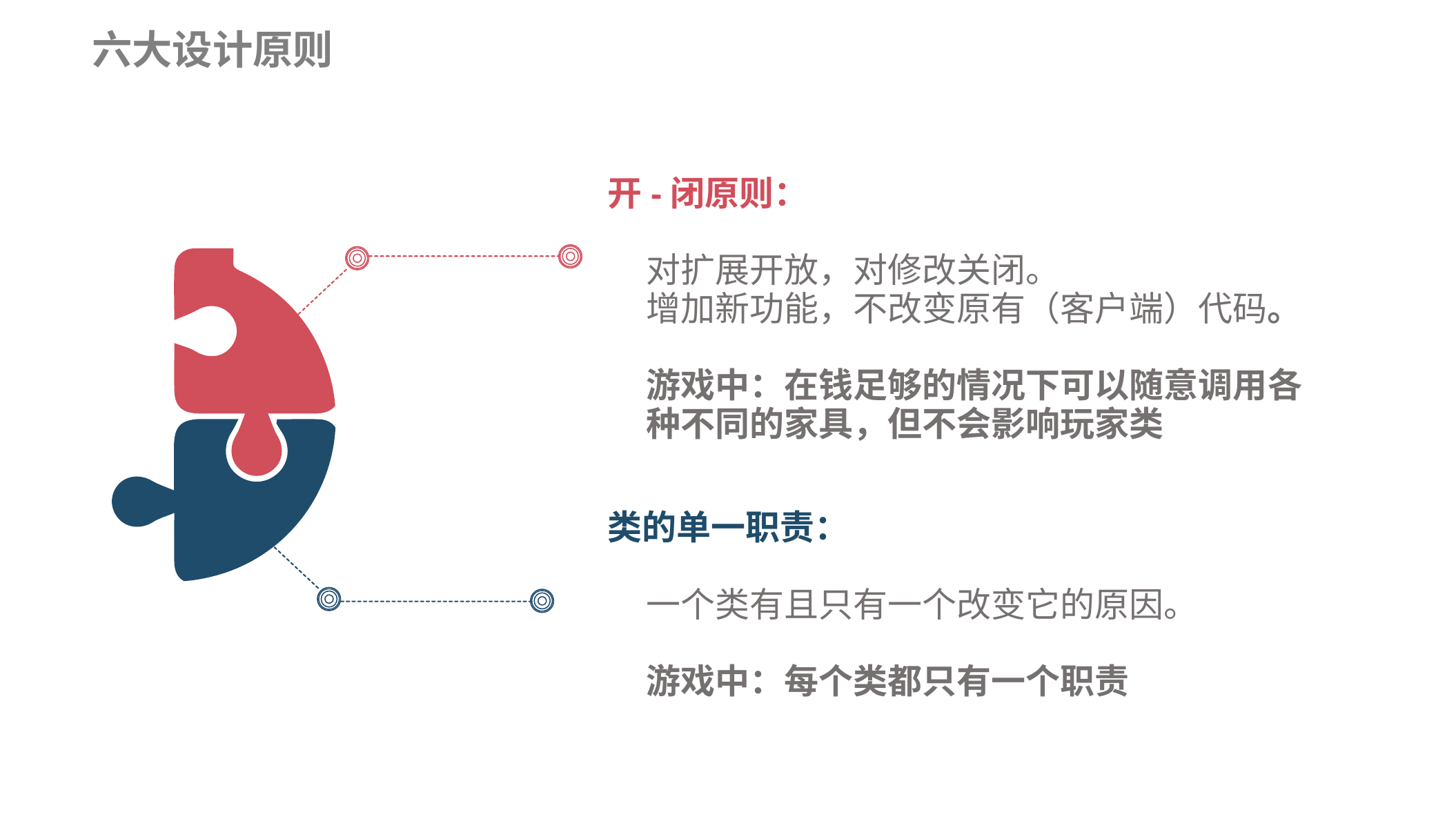

六大设计原则
开-闭原则：

	对扩展开放，对修改关闭。
	增加新功能，不改变原有（客户端）代码。

	游戏中：在钱足够的情况下可以随意调用各种不同的家具，但不会影响玩家类

类的单一职责：

	一个类有且只有一个改变它的原因。

	游戏中：每个类都只有一个职责